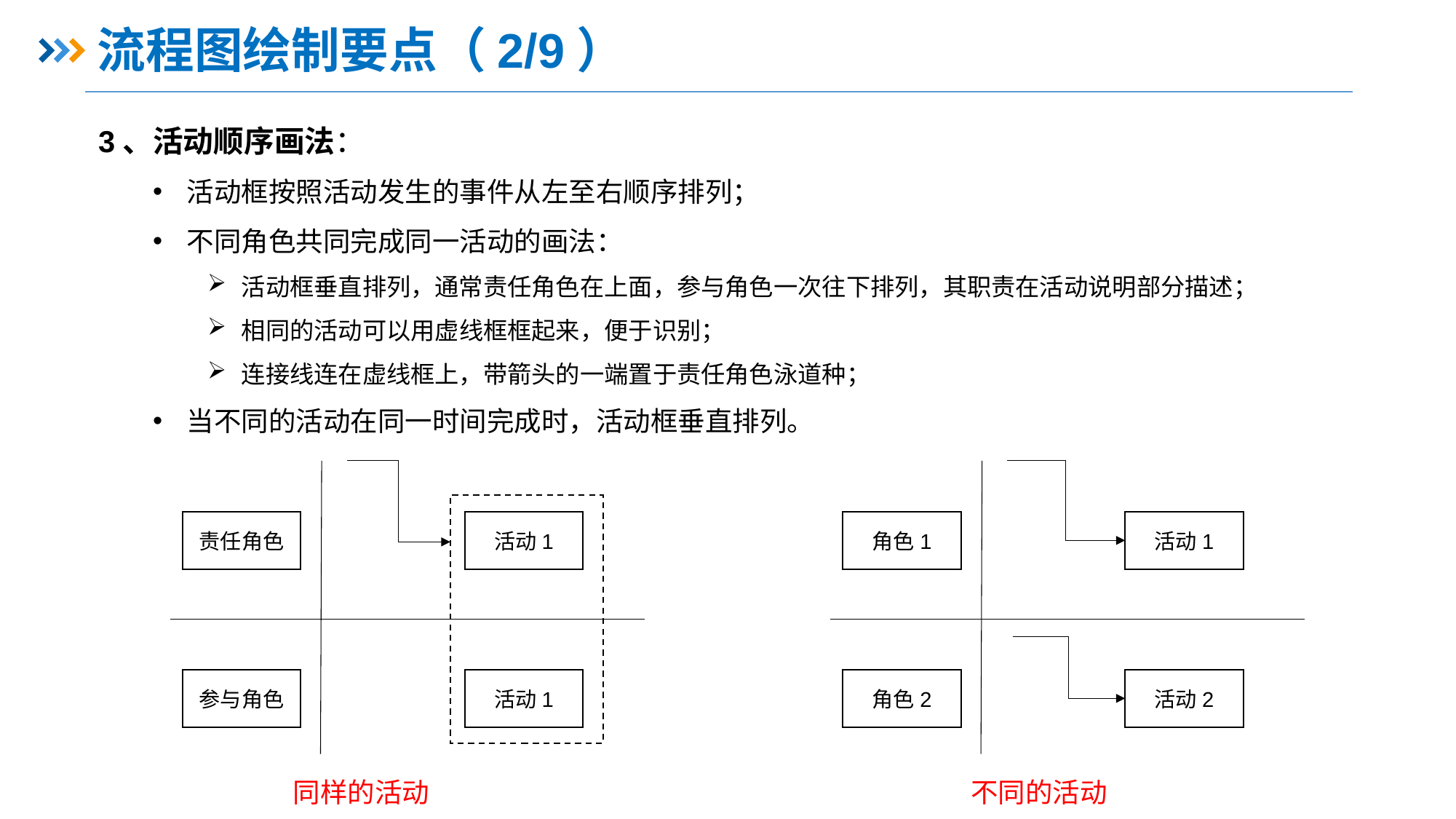

# 流程图绘制要点（2/9）
3、活动顺序画法：
活动框按照活动发生的事件从左至右顺序排列；
不同角色共同完成同一活动的画法：
活动框垂直排列，通常责任角色在上面，参与角色一次往下排列，其职责在活动说明部分描述；
相同的活动可以用虚线框框起来，便于识别；
连接线连在虚线框上，带箭头的一端置于责任角色泳道种；
当不同的活动在同一时间完成时，活动框垂直排列。

责任角色
活动1
角色1
活动1
参与角色
活动1
角色2
活动2
同样的活动
不同的活动